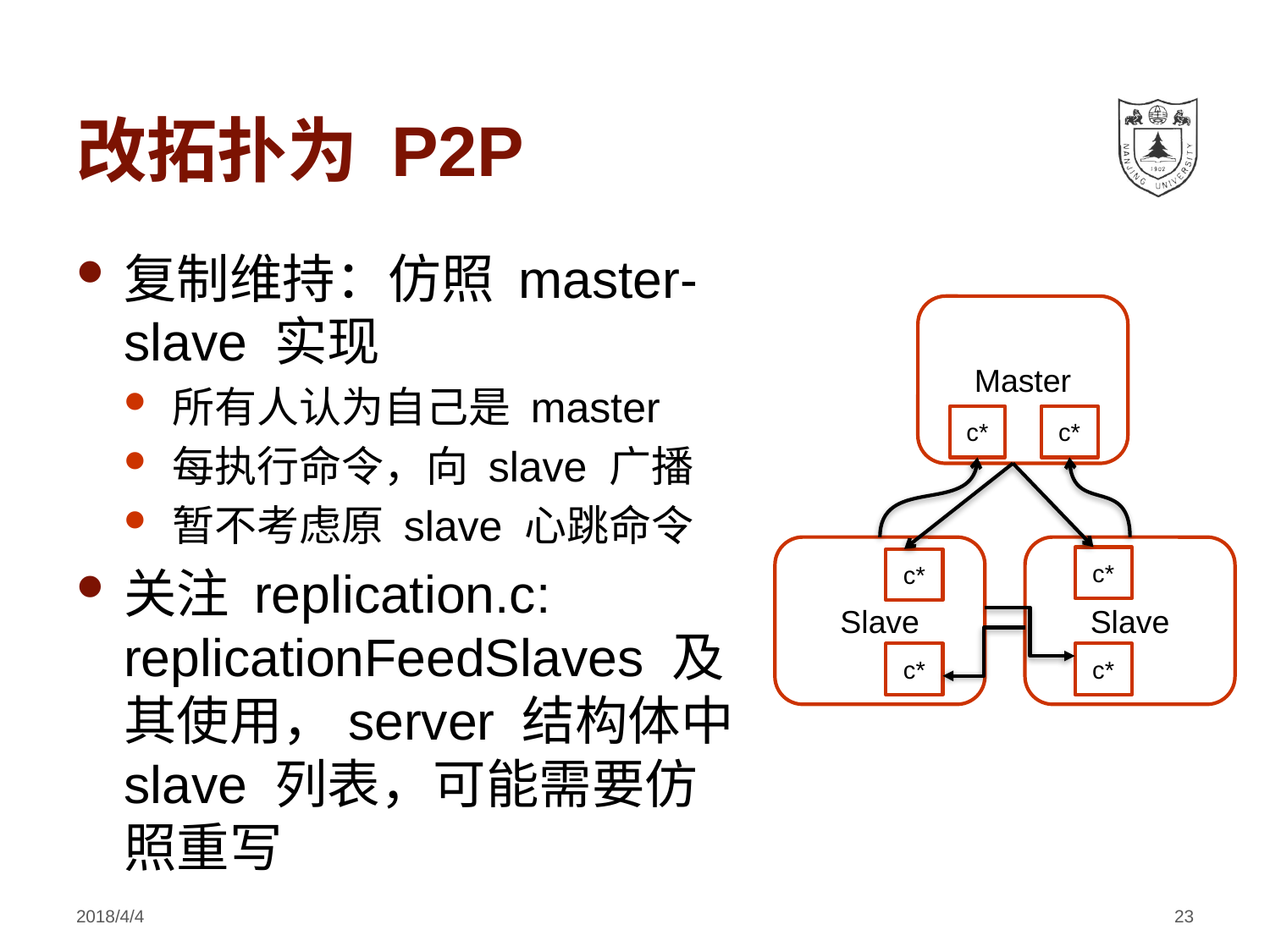

# 改拓扑为 P2P
复制维持：仿照 master-slave 实现
所有人认为自己是 master
每执行命令，向 slave 广播
暂不考虑原 slave 心跳命令
关注 replication.c: replicationFeedSlaves 及其使用，server 结构体中 slave 列表，可能需要仿照重写

Master
c*
c*
Slave
c*
Slave
c*
c*
c*
2018/4/4

23